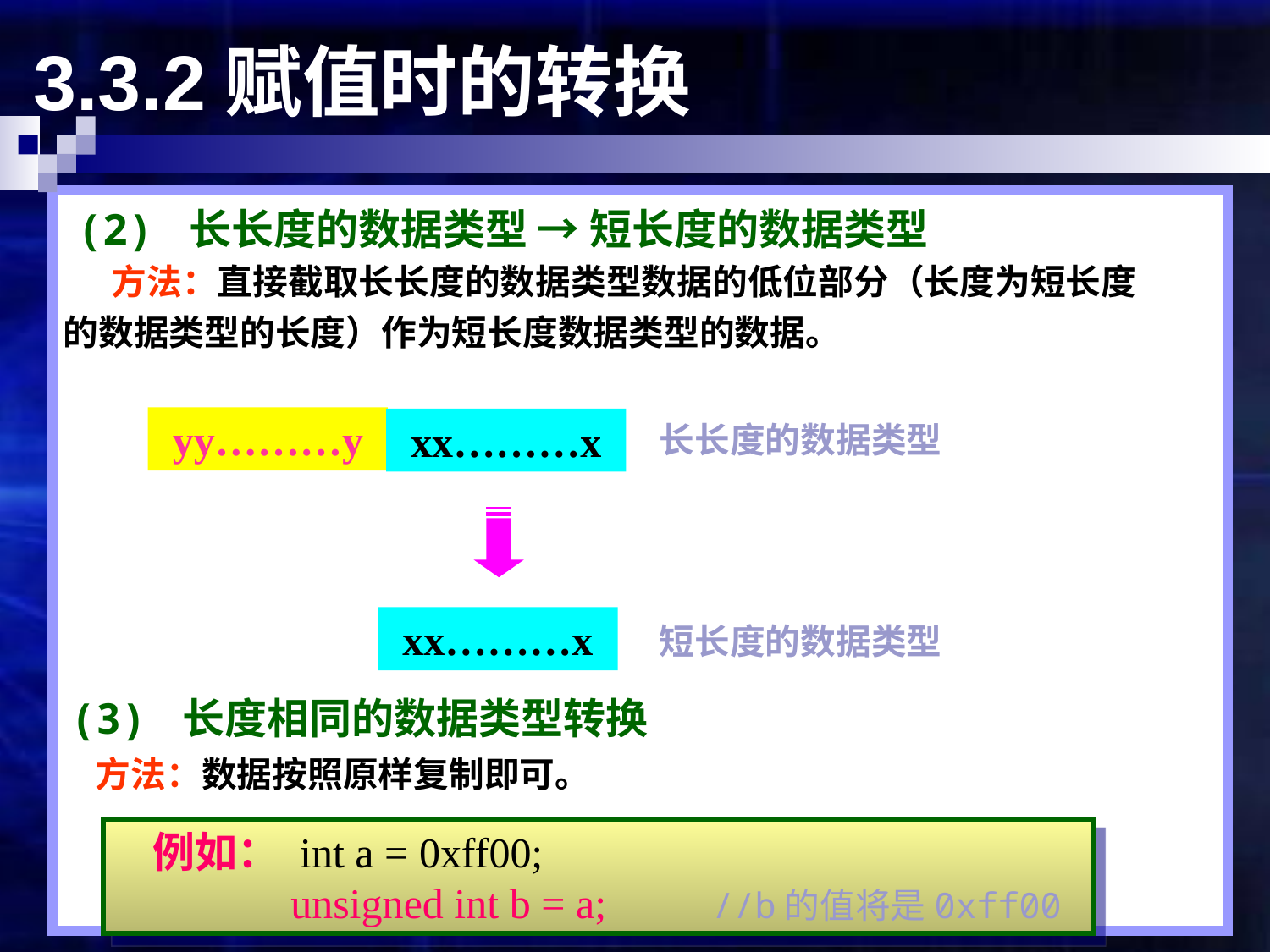

3.3.2赋值时的转换
(2) 长长度的数据类型 → 短长度的数据类型
    方法：直接截取长长度的数据类型数据的低位部分（长度为短长度的数据类型的长度）作为短长度数据类型的数据。
yy………y
xx………x
长长度的数据类型

xx………x
短长度的数据类型
(3) 长度相同的数据类型转换
    方法：数据按照原样复制即可。
例如： int a = 0xff00;
             unsigned int b = a;          //b的值将是0xff00